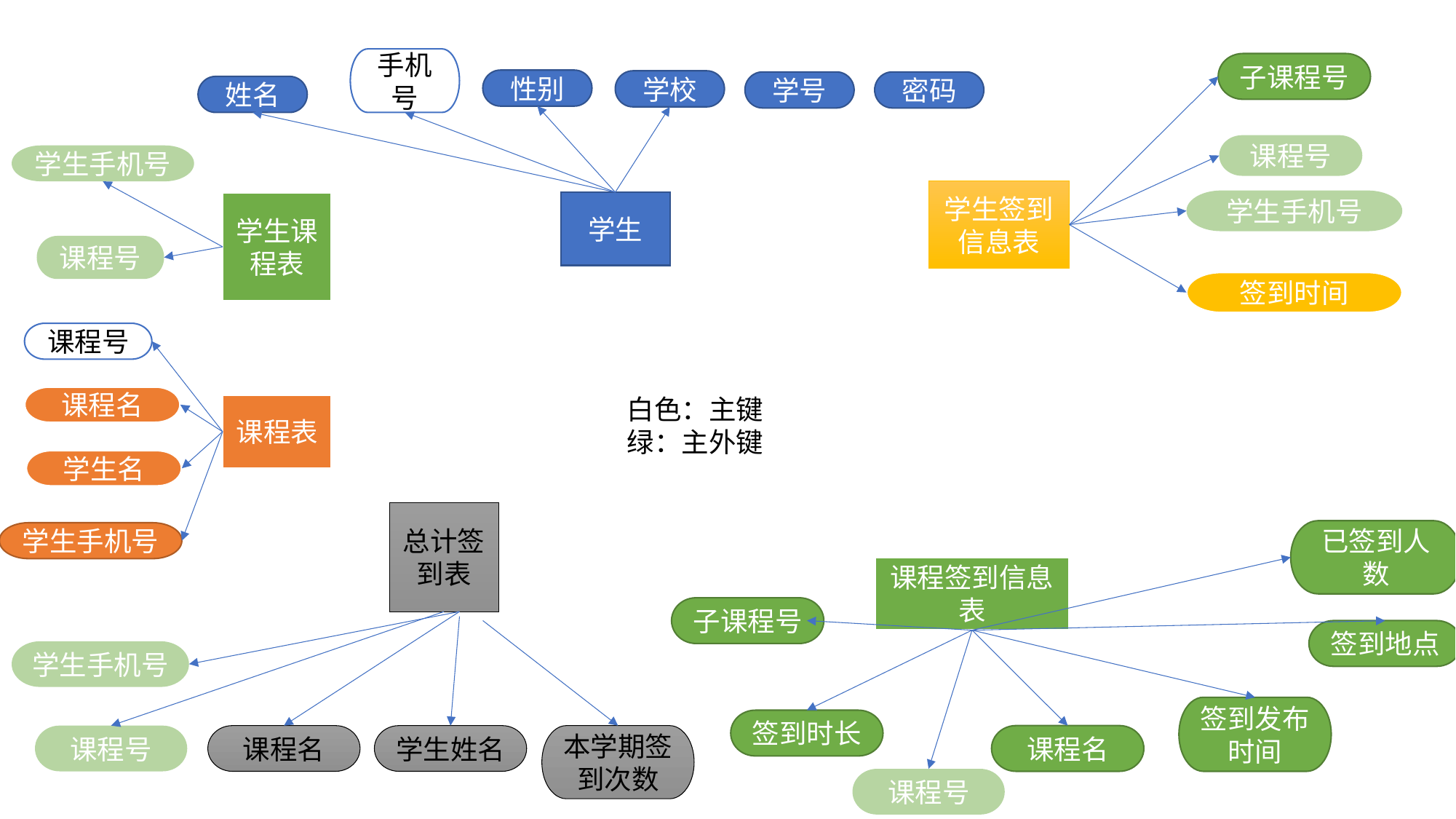

手机号
子课程号
性别
学校
学号
密码
姓名
课程号
学生手机号
学生签到信息表
学生手机号
学生课程表
学生
课程号
签到时间
课程号
课程名
白色：主键
绿：主外键
课程表
学生名
总计签到表
已签到人数
学生手机号
课程签到信息表
子课程号
签到地点
学生手机号
签到发布时间
签到时长
本学期签到次数
课程号
课程名
学生姓名
课程名
课程号